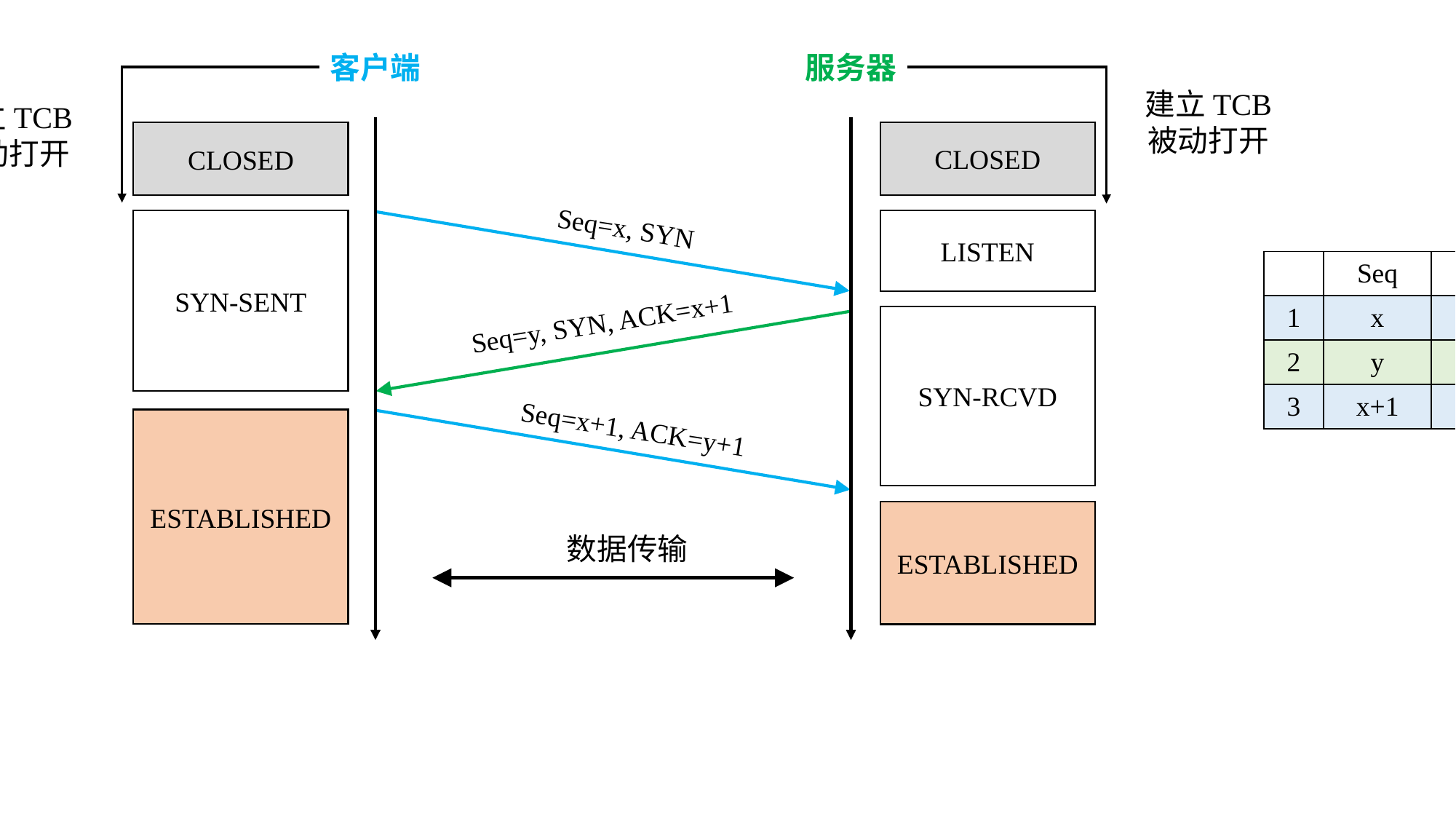

客户端
服务器
建立TCB
被动打开
建立TCB
主动打开
CLOSED
CLOSED

Seq=x, SYN
SYN-SENT
LISTEN
|  | Seq | SYN | ACK |
| --- | --- | --- | --- |
| 1 | x | √ |  |
| 2 | y | √ | x+1 |
| 3 | x+1 |  | y+1 |
Seq=y, SYN, ACK=x+1
SYN-RCVD
Seq=x+1, ACK=y+1
ESTABLISHED
ESTABLISHED
数据传输